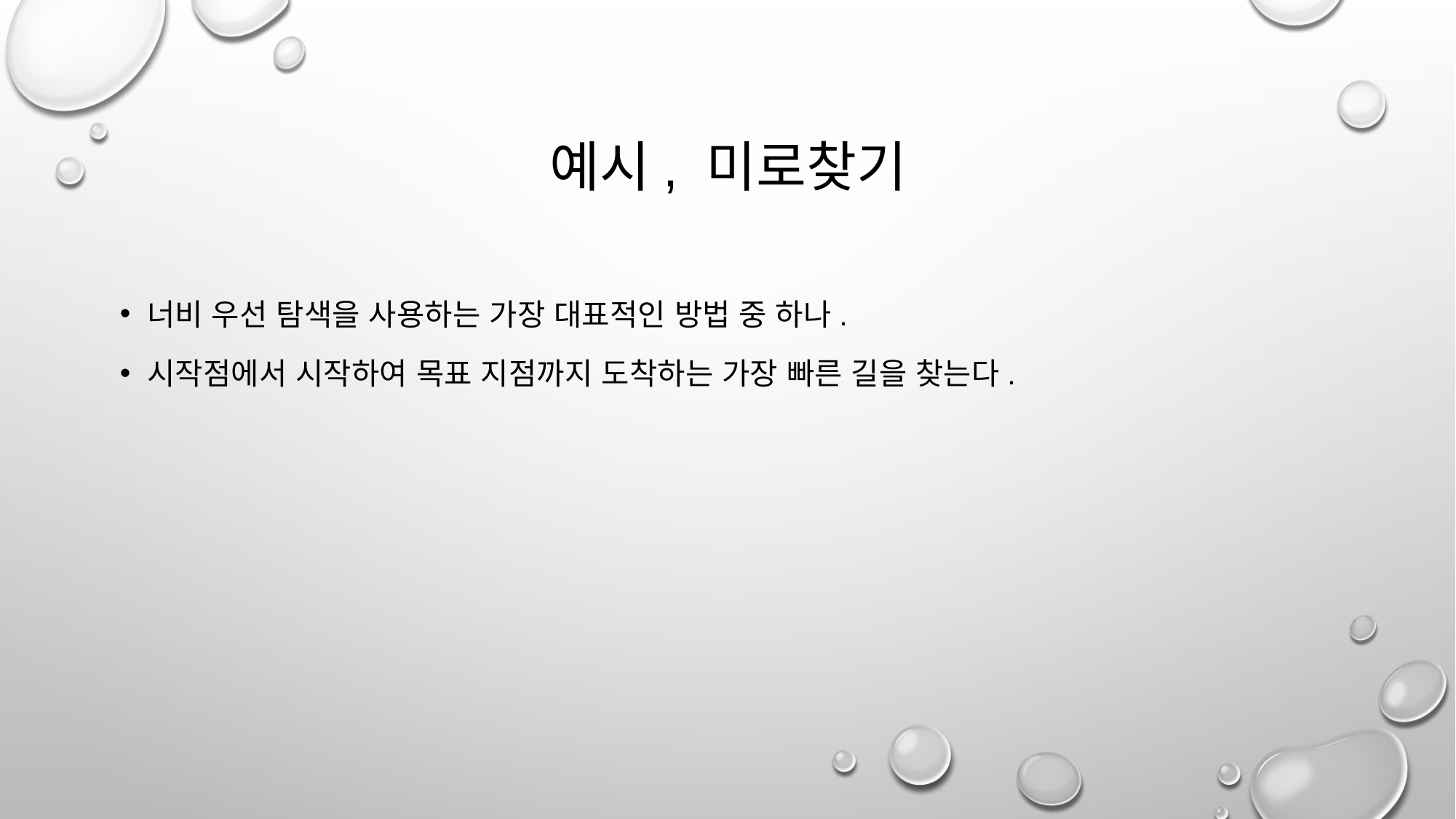

# 예시, 미로찾기
너비 우선 탐색을 사용하는 가장 대표적인 방법 중 하나.
시작점에서 시작하여 목표 지점까지 도착하는 가장 빠른 길을 찾는다.